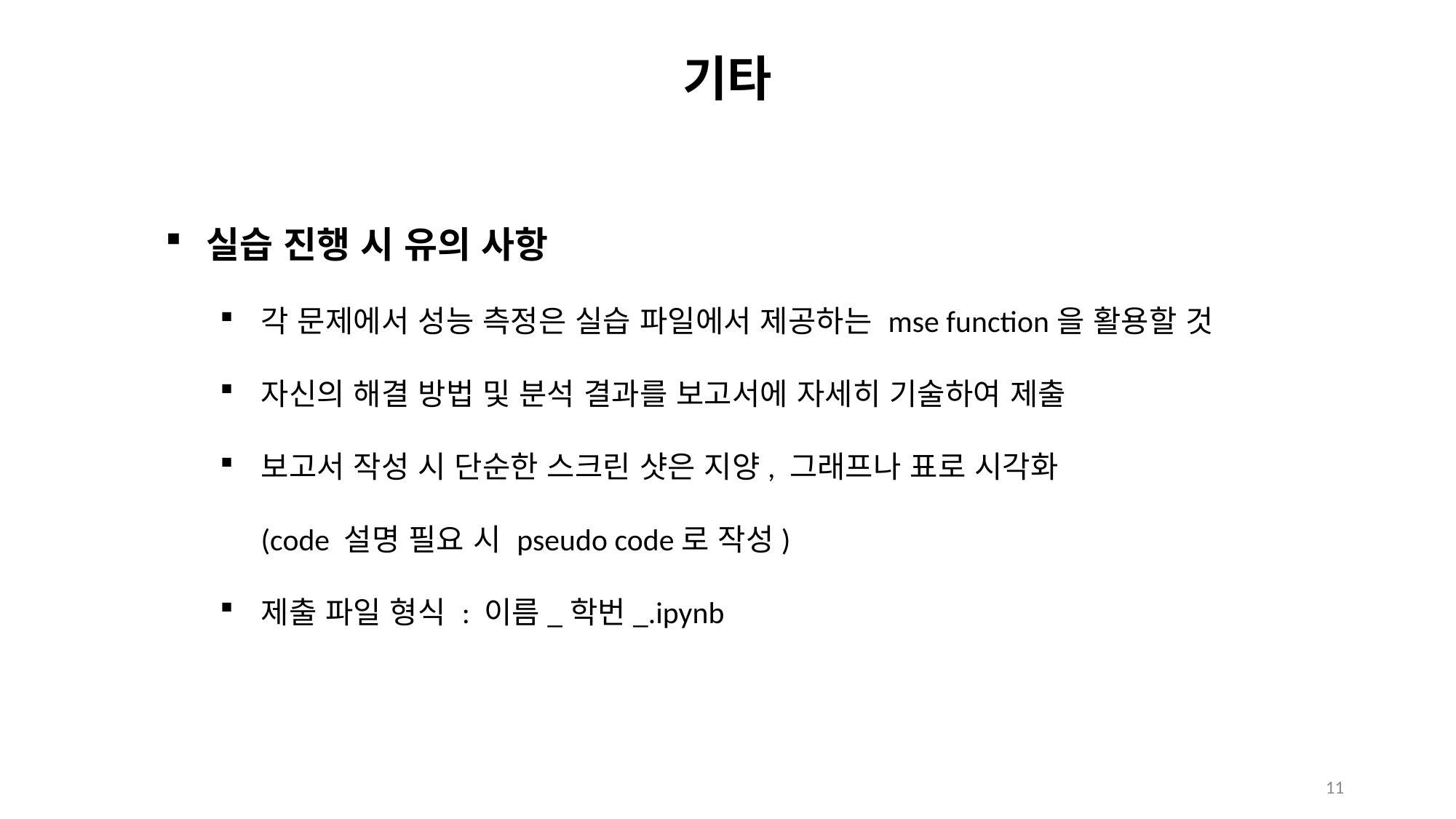

# 기타
실습 진행 시 유의 사항
각 문제에서 성능 측정은 실습 파일에서 제공하는 mse function을 활용할 것
자신의 해결 방법 및 분석 결과를 보고서에 자세히 기술하여 제출
보고서 작성 시 단순한 스크린 샷은 지양, 그래프나 표로 시각화
(code 설명 필요 시 pseudo code로 작성)
제출 파일 형식 : 이름_학번_.ipynb
11